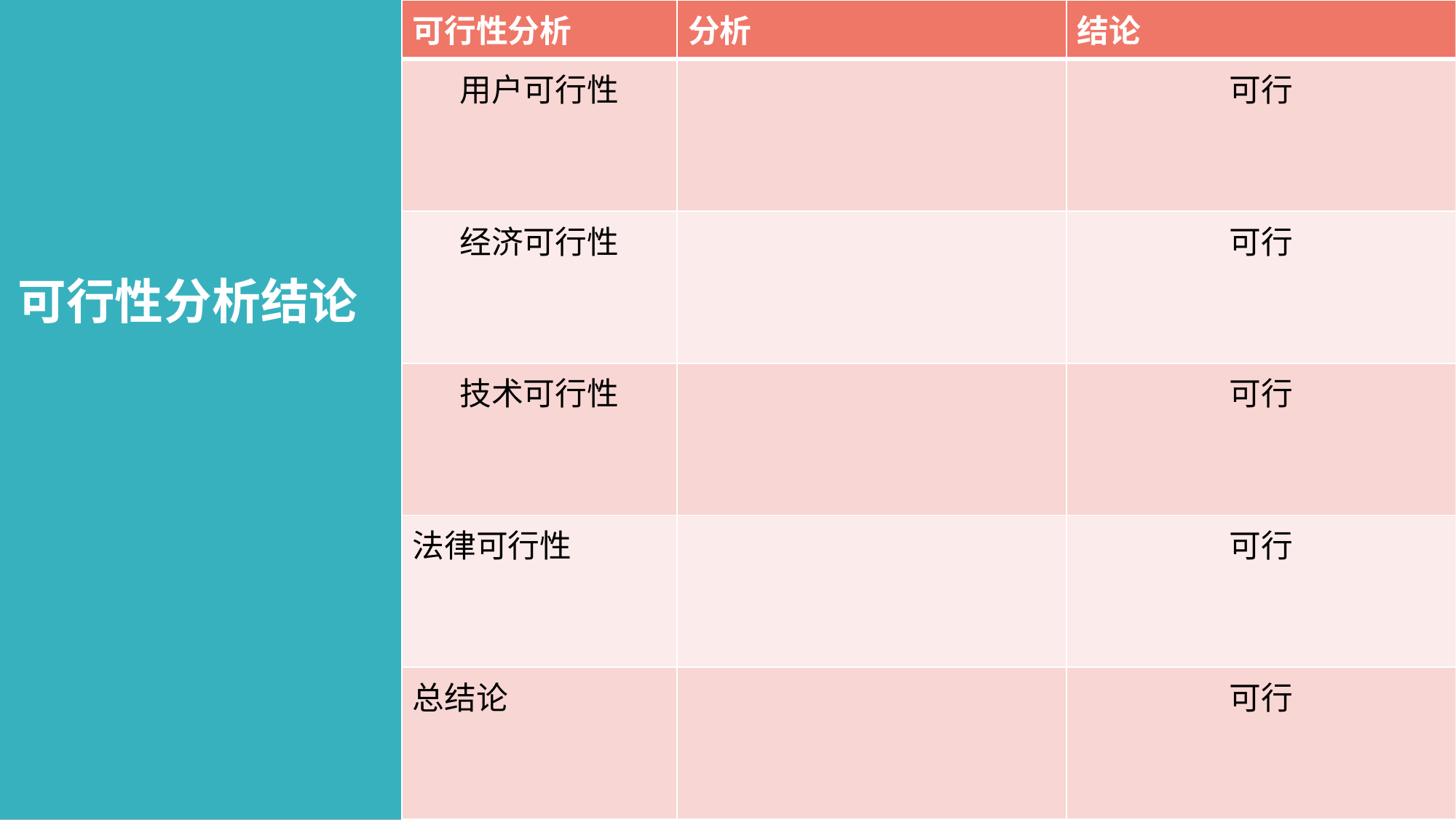

| 可行性分析 | 分析 | 结论 |
| --- | --- | --- |
| 用户可行性 |  | 可行 |
| 经济可行性 |  | 可行 |
| 技术可行性 |  | 可行 |
| 法律可行性 |  | 可行 |
| 总结论 |  | 可行 |
可行性分析结论